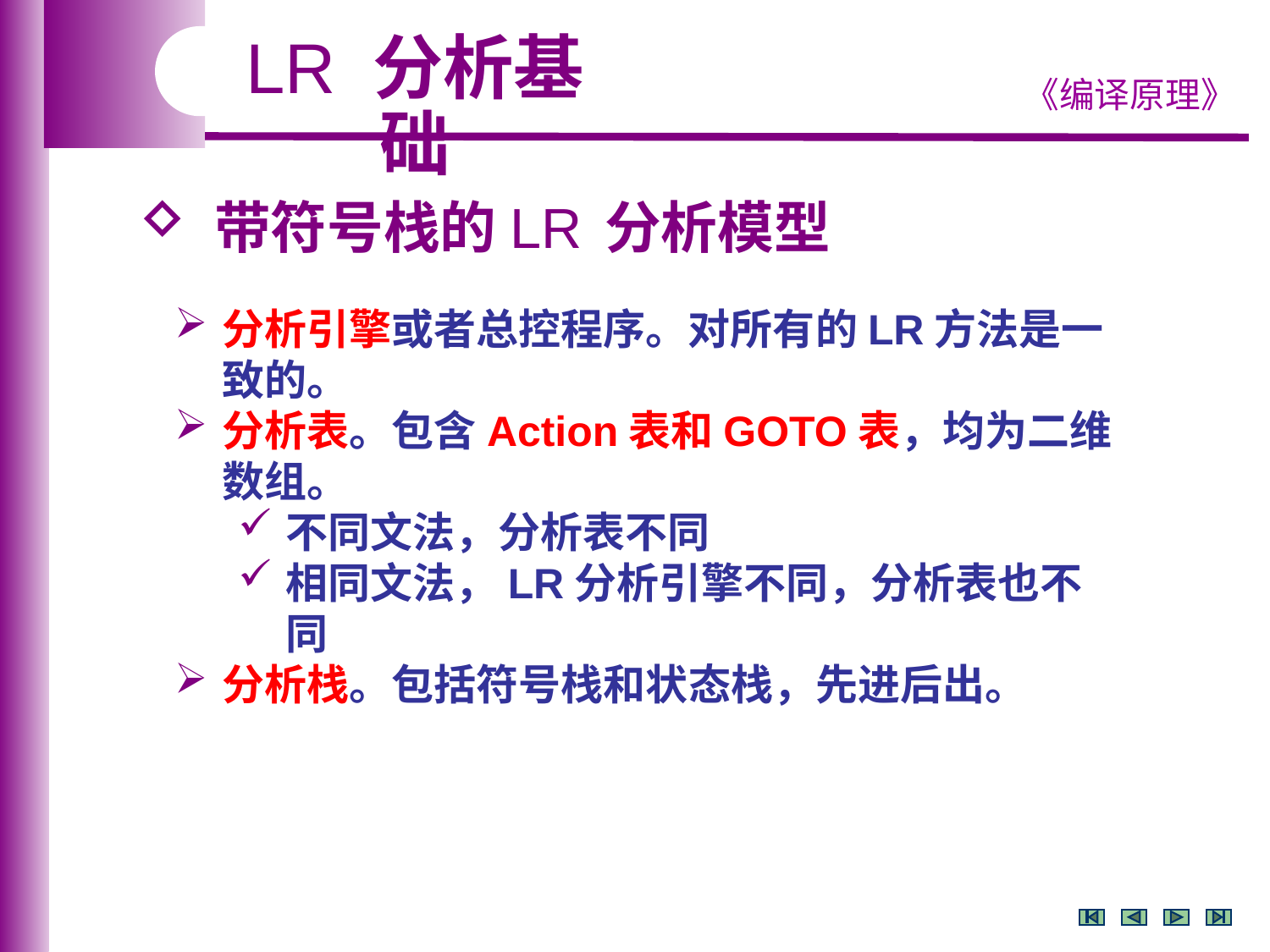

LR 分析基础
 带符号栈的LR 分析模型
分析引擎或者总控程序。对所有的LR方法是一致的。
分析表。包含Action表和GOTO表，均为二维数组。
不同文法，分析表不同
相同文法，LR分析引擎不同，分析表也不同
分析栈。包括符号栈和状态栈，先进后出。